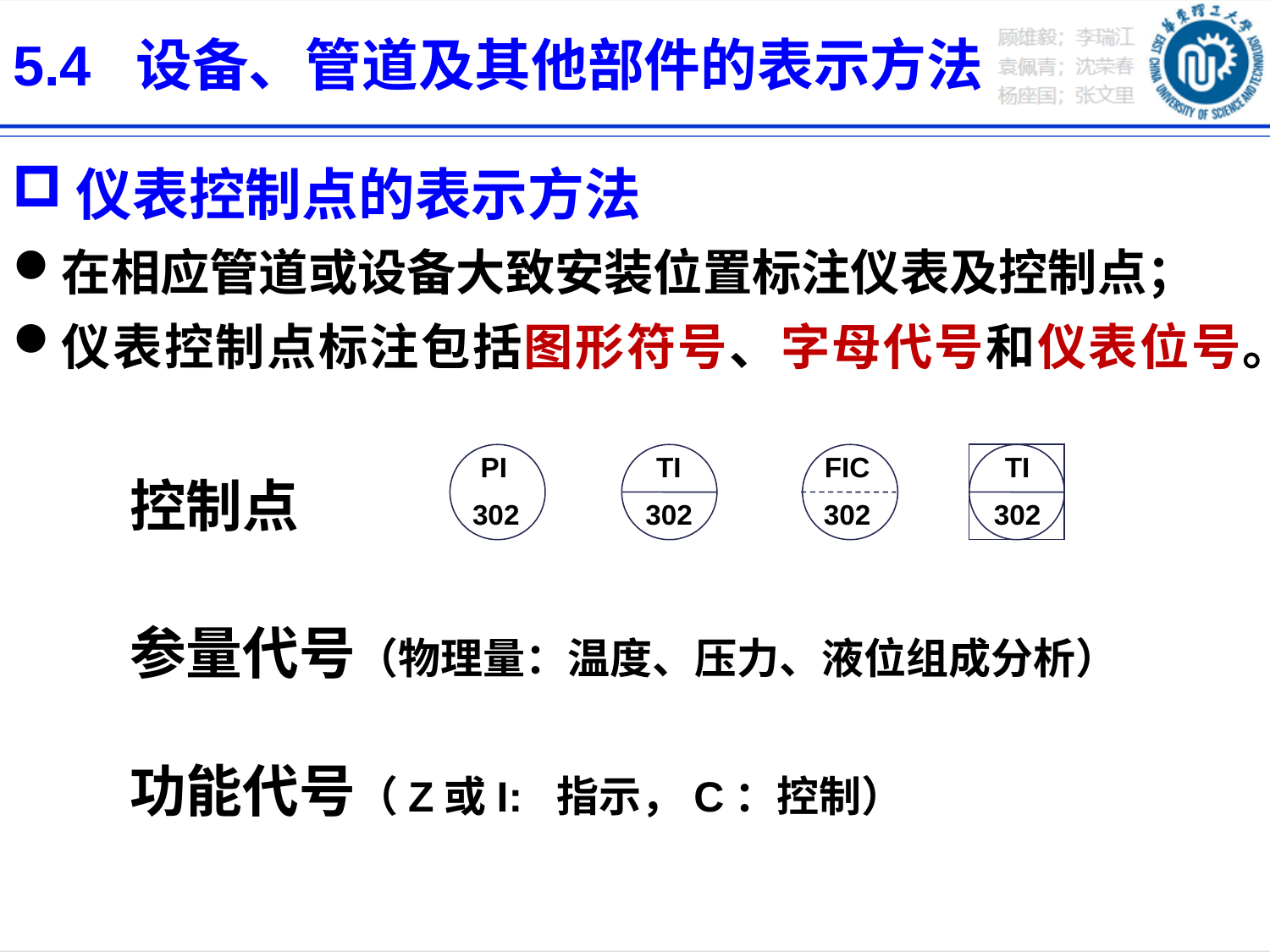

5.4  设备、管道及其他部件的表示方法

仪表控制点的表示方法
在相应管道或设备大致安装位置标注仪表及控制点；
仪表控制点标注包括图形符号、字母代号和仪表位号。

        控制点

        参量代号（物理量：温度、压力、液位组成分析）

        功能代号（Z或I:  指示，C：控制）
 PI
302
TI
302
FIC
302
TI
302